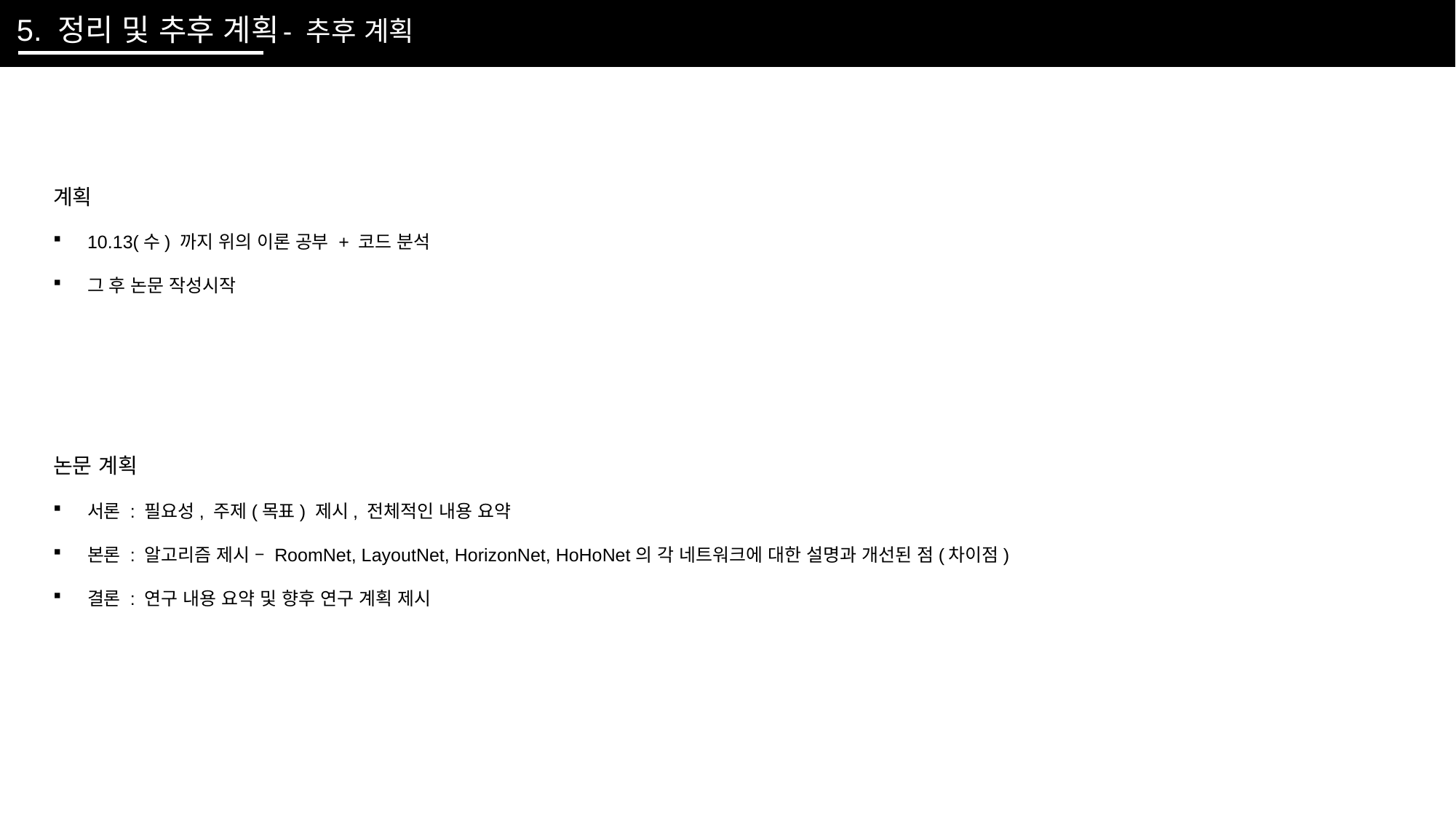

5. 정리 및 추후 계획
- 추후 계획
계획
10.13(수) 까지 위의 이론 공부 + 코드 분석
그 후 논문 작성시작
논문 계획
서론 : 필요성, 주제(목표) 제시, 전체적인 내용 요약
본론 : 알고리즘 제시 – RoomNet, LayoutNet, HorizonNet, HoHoNet의 각 네트워크에 대한 설명과 개선된 점(차이점)
결론 : 연구 내용 요약 및 향후 연구 계획 제시